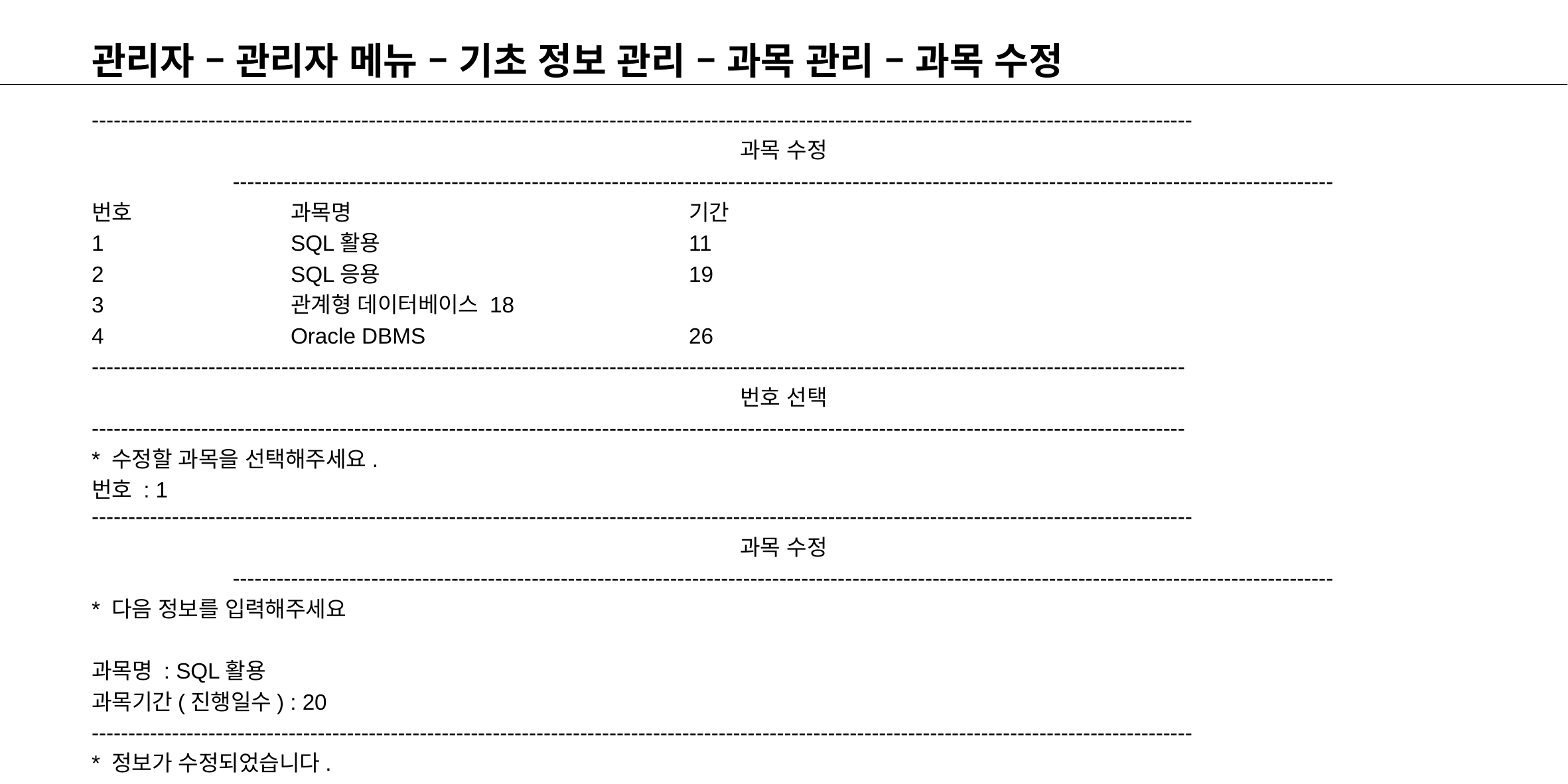

# 관리자 – 관리자 메뉴 – 기초 정보 관리 – 과목 관리 – 과목 수정
-------------------------------------------------------------------------------------------------------------------------------------------------------
과목 수정
-------------------------------------------------------------------------------------------------------------------------------------------------------
번호		과목명				기간
1		SQL활용				11
2		SQL응용				19
3		관계형 데이터베이스	18
4		Oracle DBMS			26
------------------------------------------------------------------------------------------------------------------------------------------------------
번호 선택
------------------------------------------------------------------------------------------------------------------------------------------------------
* 수정할 과목을 선택해주세요.
번호 : 1
-------------------------------------------------------------------------------------------------------------------------------------------------------
과목 수정
-------------------------------------------------------------------------------------------------------------------------------------------------------
* 다음 정보를 입력해주세요

과목명 : SQL활용
과목기간(진행일수) : 20
-------------------------------------------------------------------------------------------------------------------------------------------------------
* 정보가 수정되었습니다.